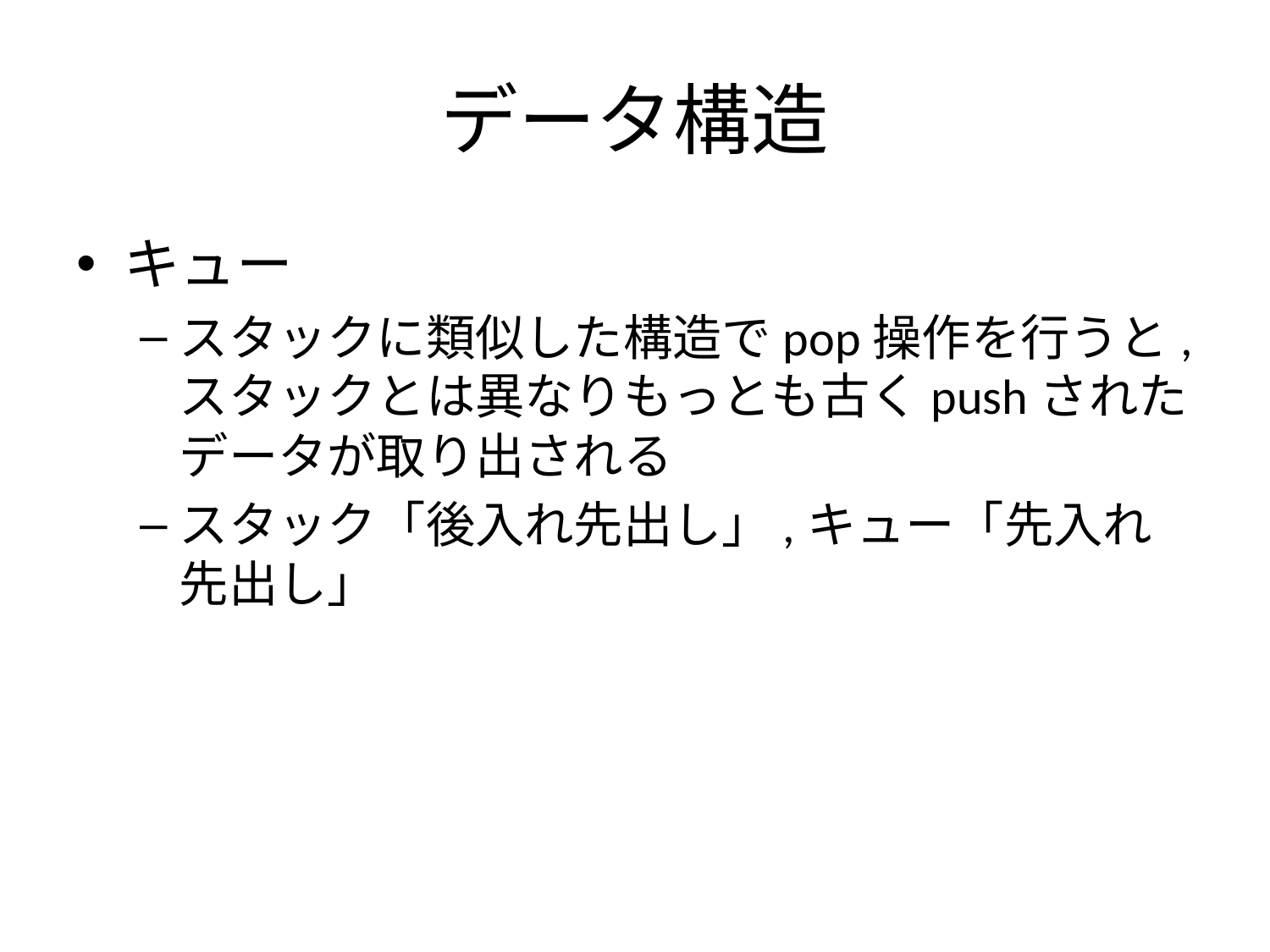

# データ構造
キュー
スタックに類似した構造でpop操作を行うと,スタックとは異なりもっとも古くpushされたデータが取り出される
スタック「後入れ先出し」,キュー「先入れ先出し」